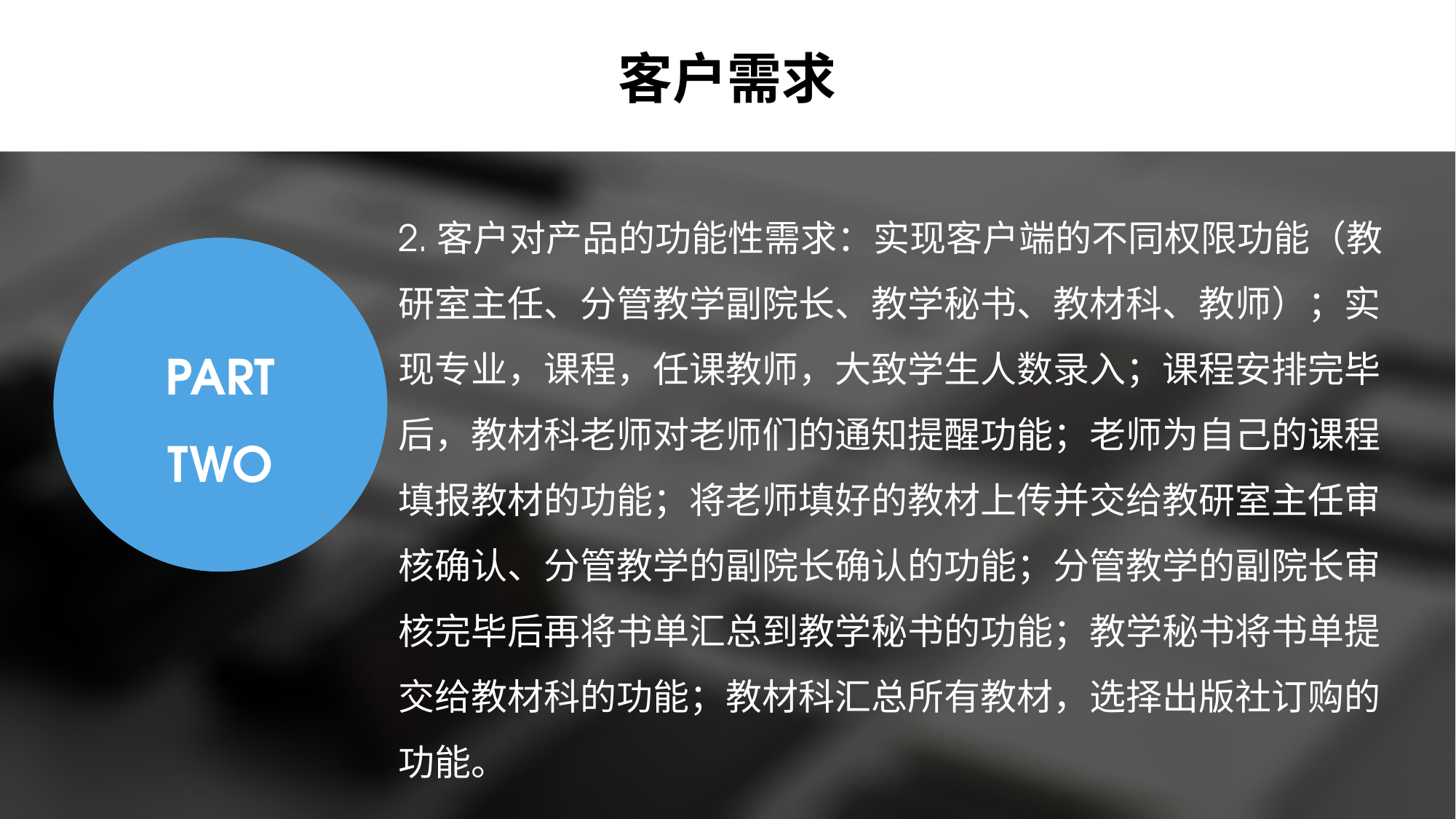

客户需求
2.客户对产品的功能性需求：实现客户端的不同权限功能（教研室主任、分管教学副院长、教学秘书、教材科、教师）；实现专业，课程，任课教师，大致学生人数录入；课程安排完毕后，教材科老师对老师们的通知提醒功能；老师为自己的课程填报教材的功能；将老师填好的教材上传并交给教研室主任审核确认、分管教学的副院长确认的功能；分管教学的副院长审核完毕后再将书单汇总到教学秘书的功能；教学秘书将书单提交给教材科的功能；教材科汇总所有教材，选择出版社订购的功能。
PART TWO